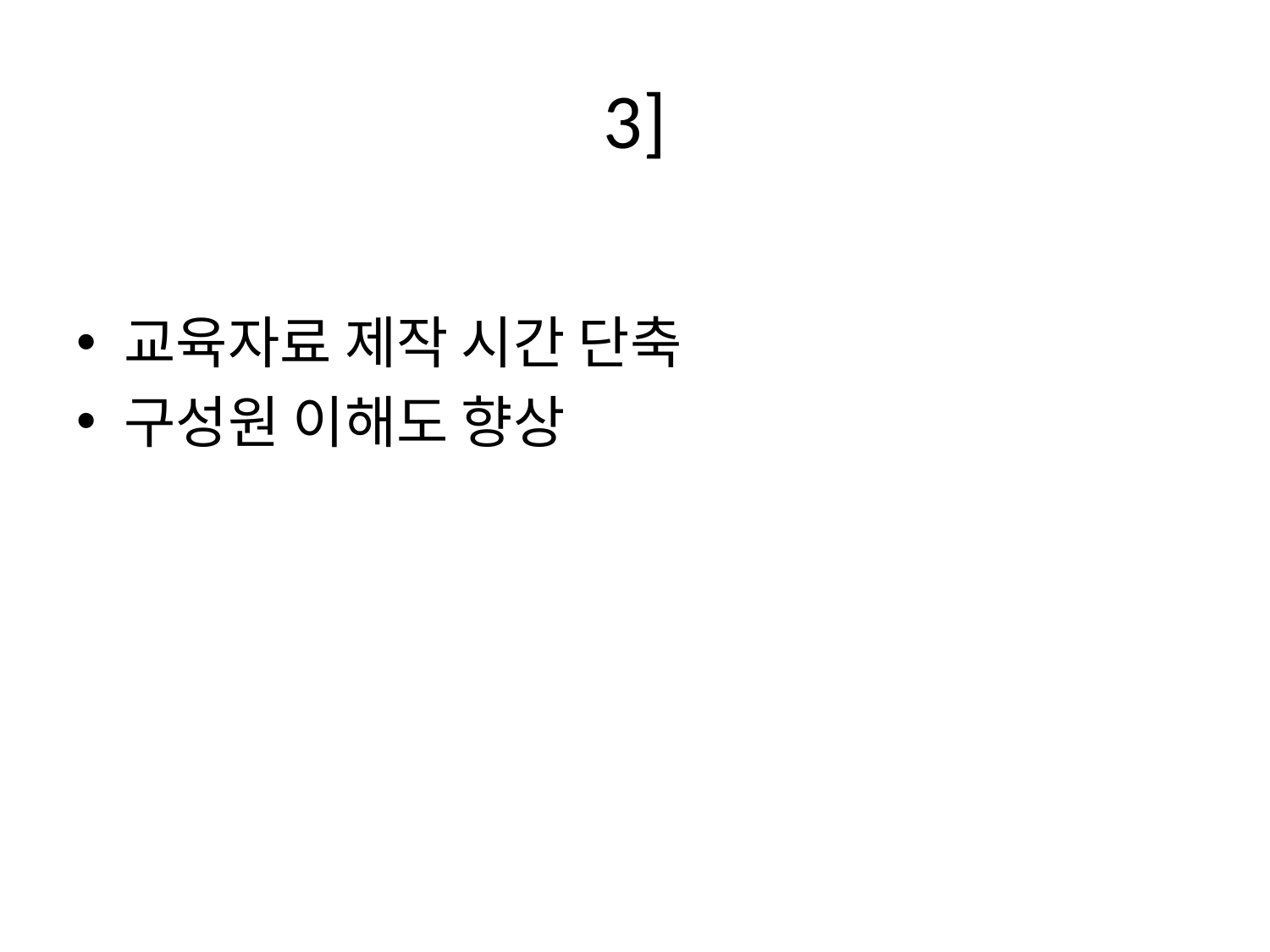

# 3]

교육자료 제작 시간 단축
구성원 이해도 향상